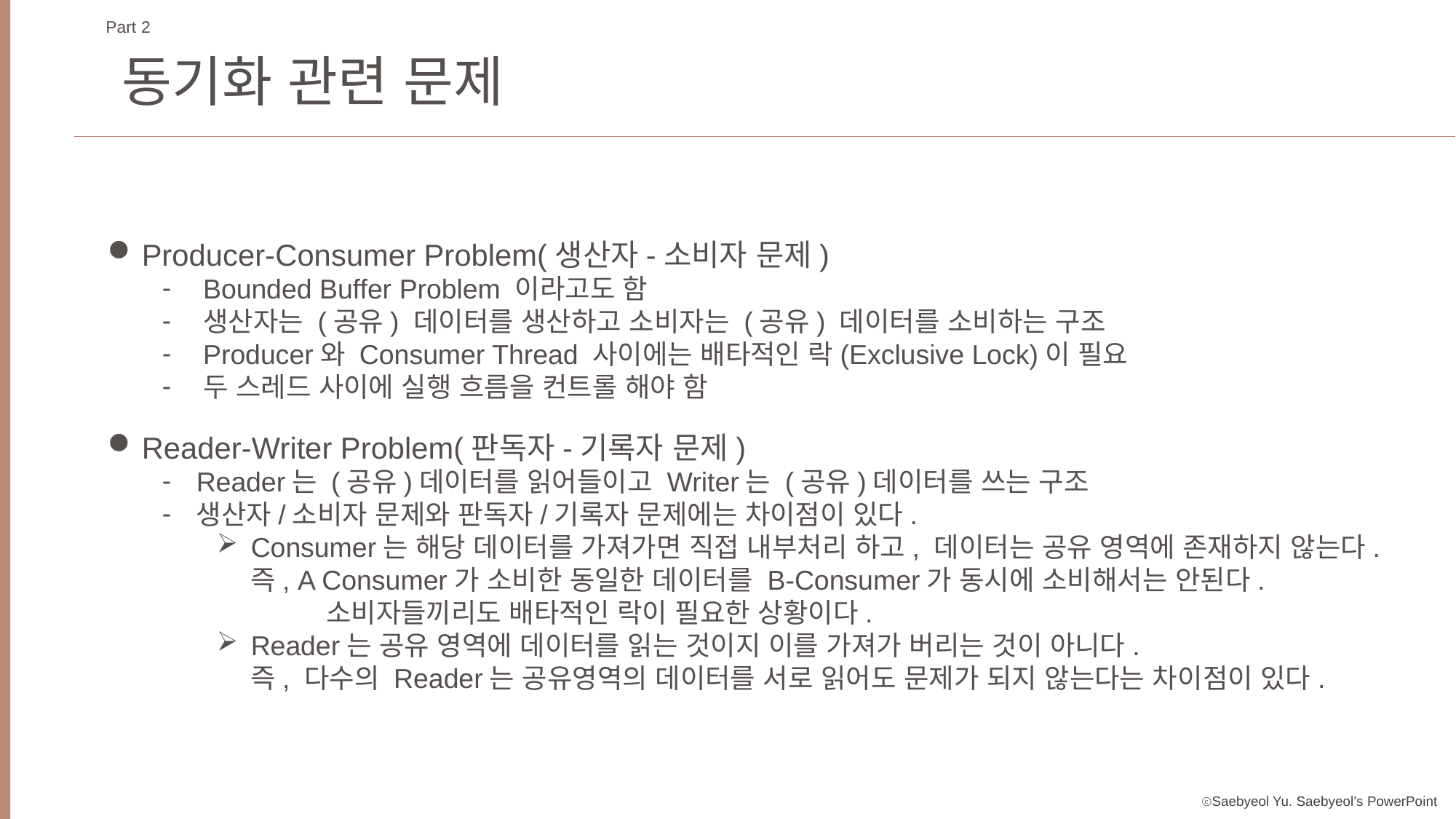

Part 2
동기화 관련 문제
Producer-Consumer Problem(생산자-소비자 문제)
Bounded Buffer Problem 이라고도 함
생산자는 (공유) 데이터를 생산하고 소비자는 (공유) 데이터를 소비하는 구조
Producer와 Consumer Thread 사이에는 배타적인 락(Exclusive Lock)이 필요
두 스레드 사이에 실행 흐름을 컨트롤 해야 함

Reader-Writer Problem(판독자-기록자 문제)
Reader는 (공유)데이터를 읽어들이고 Writer는 (공유)데이터를 쓰는 구조
생산자/소비자 문제와 판독자/기록자 문제에는 차이점이 있다.
Consumer는 해당 데이터를 가져가면 직접 내부처리 하고, 데이터는 공유 영역에 존재하지 않는다. 즉, A Consumer가 소비한 동일한 데이터를 B-Consumer가 동시에 소비해서는 안된다.                             소비자들끼리도 배타적인 락이 필요한 상황이다.
Reader는 공유 영역에 데이터를 읽는 것이지 이를 가져가 버리는 것이 아니다.                                     즉, 다수의 Reader는 공유영역의 데이터를 서로 읽어도 문제가 되지 않는다는 차이점이 있다.